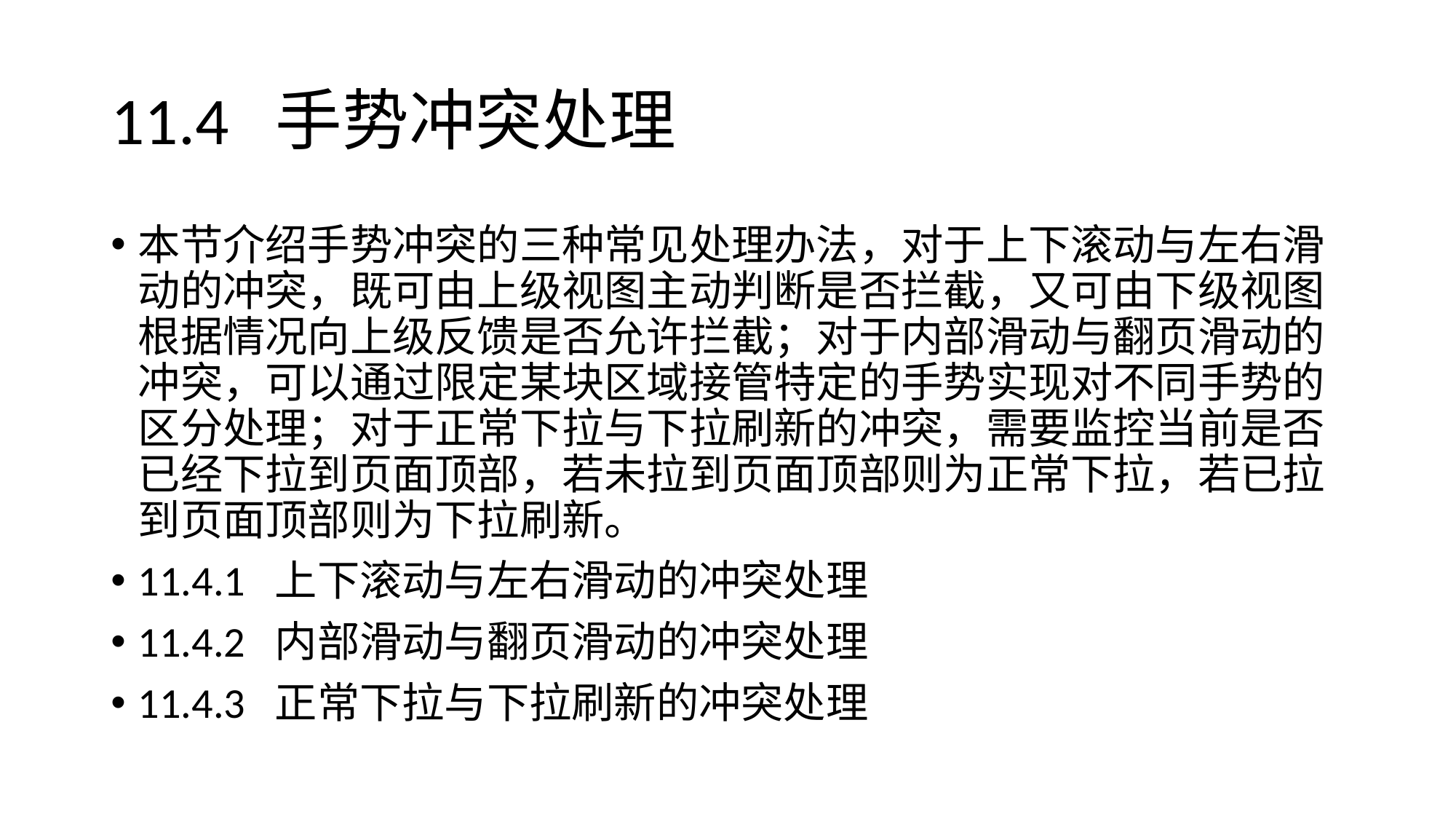

# 11.4  手势冲突处理
本节介绍手势冲突的三种常见处理办法，对于上下滚动与左右滑动的冲突，既可由上级视图主动判断是否拦截，又可由下级视图根据情况向上级反馈是否允许拦截；对于内部滑动与翻页滑动的冲突，可以通过限定某块区域接管特定的手势实现对不同手势的区分处理；对于正常下拉与下拉刷新的冲突，需要监控当前是否已经下拉到页面顶部，若未拉到页面顶部则为正常下拉，若已拉到页面顶部则为下拉刷新。
11.4.1  上下滚动与左右滑动的冲突处理
11.4.2  内部滑动与翻页滑动的冲突处理
11.4.3  正常下拉与下拉刷新的冲突处理